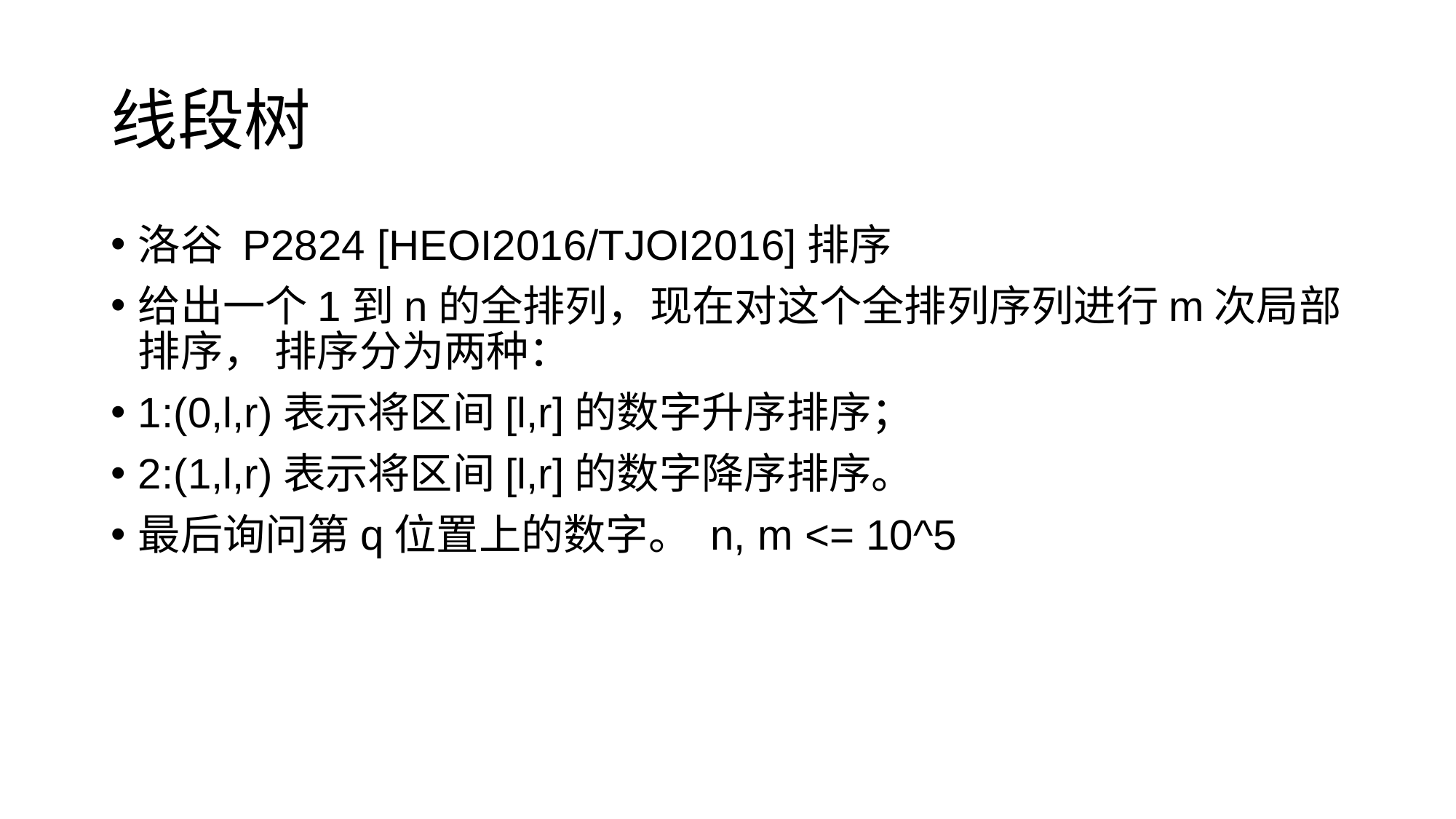

# 线段树
洛⾕ P2824 [HEOI2016/TJOI2016]排序
给出⼀个1到n的全排列，现在对这个全排列序列进⾏m次局部排序， 排序分为两种：
1:(0,l,r)表示将区间[l,r]的数字升序排序；
2:(1,l,r)表示将区间[l,r]的数字降序排序。
最后询问第q位置上的数字。 n, m <= 10^5